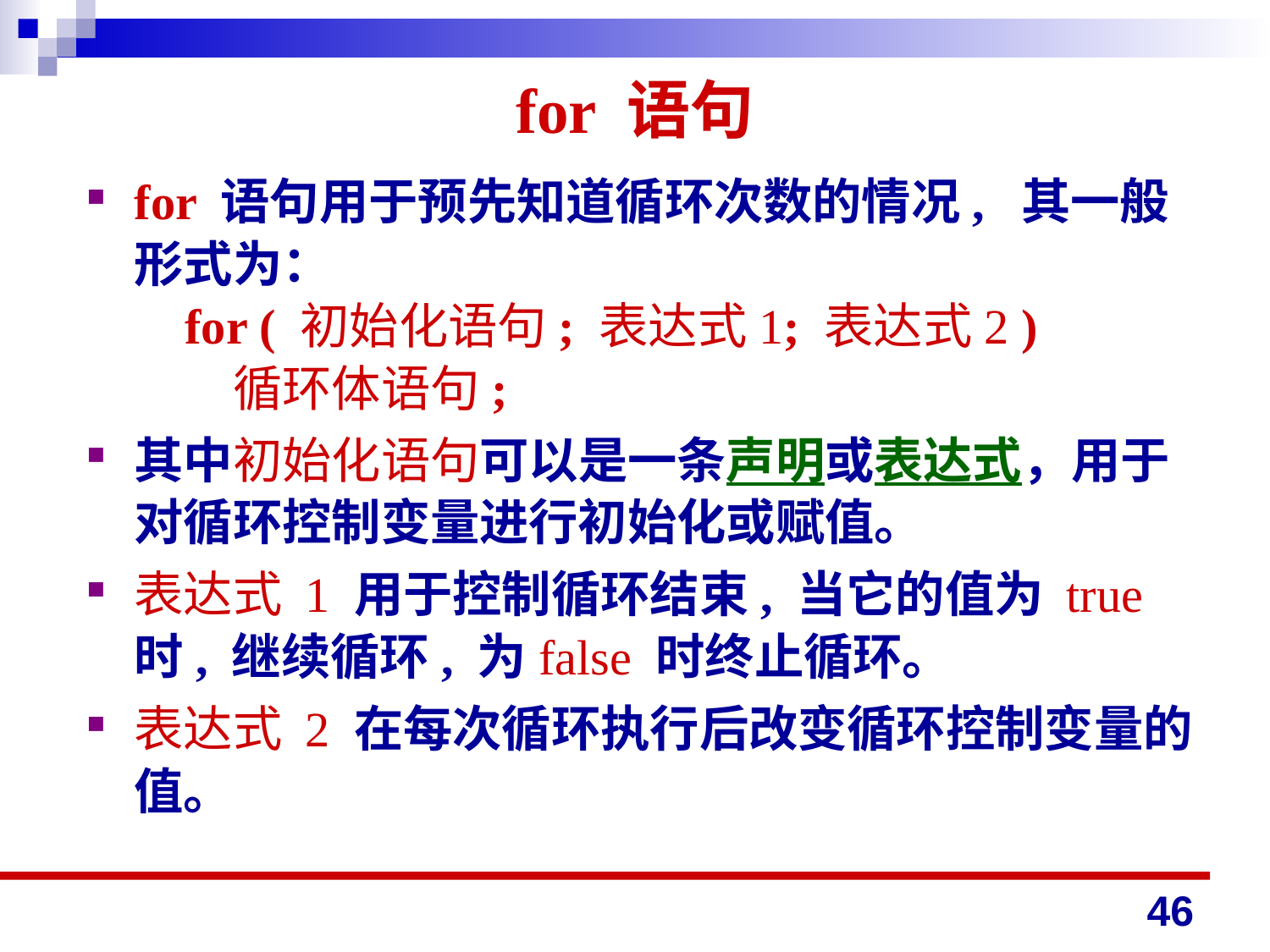

# for 语句
for 语句用于预先知道循环次数的情况,  其一般形式为：
        for ( 初始化语句; 表达式1; 表达式2 )
            循环体语句;
其中初始化语句可以是一条声明或表达式，用于对循环控制变量进行初始化或赋值。
表达式 1 用于控制循环结束, 当它的值为 true 时, 继续循环, 为false 时终止循环。
表达式 2 在每次循环执行后改变循环控制变量的值。
46